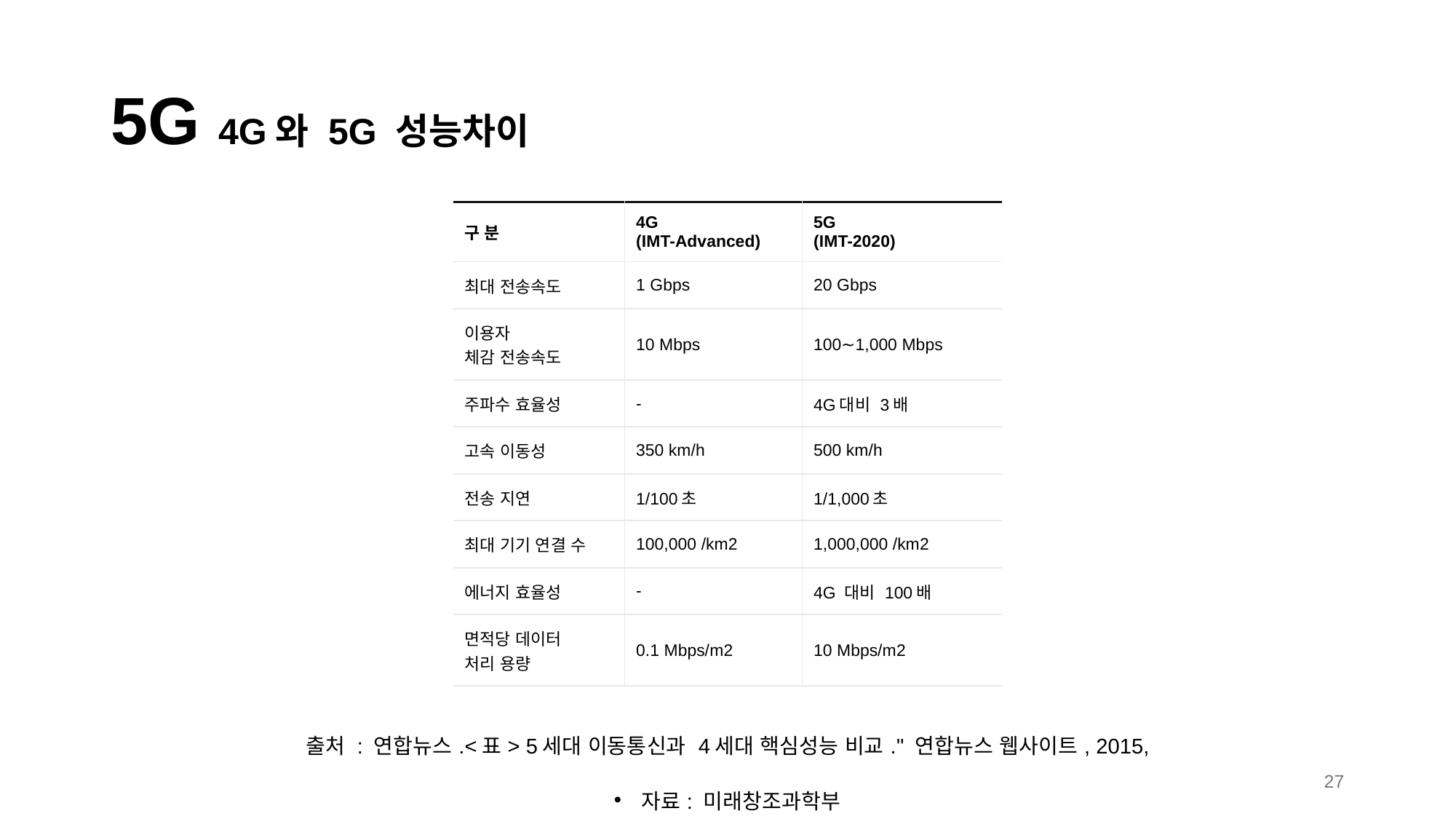

# 5G 4G와 5G 성능차이
| 구 분 | 4G (IMT-Advanced) | 5G (IMT-2020) |
| --- | --- | --- |
| 최대 전송속도 | 1 Gbps | 20 Gbps |
| 이용자 체감 전송속도 | 10 Mbps | 100∼1,000 Mbps |
| 주파수 효율성 | - | 4G대비 3배 |
| 고속 이동성 | 350 km/h | 500 km/h |
| 전송 지연 | 1/100초 | 1/1,000초 |
| 최대 기기 연결 수 | 100,000 /km2 | 1,000,000 /km2 |
| 에너지 효율성 | - | 4G 대비 100배 |
| 면적당 데이터 처리 용량 | 0.1 Mbps/m2 | 10 Mbps/m2 |
출처 : 연합뉴스.<표> 5세대 이동통신과 4세대 핵심성능 비교." 연합뉴스 웹사이트, 2015,
자료: 미래창조과학부

27